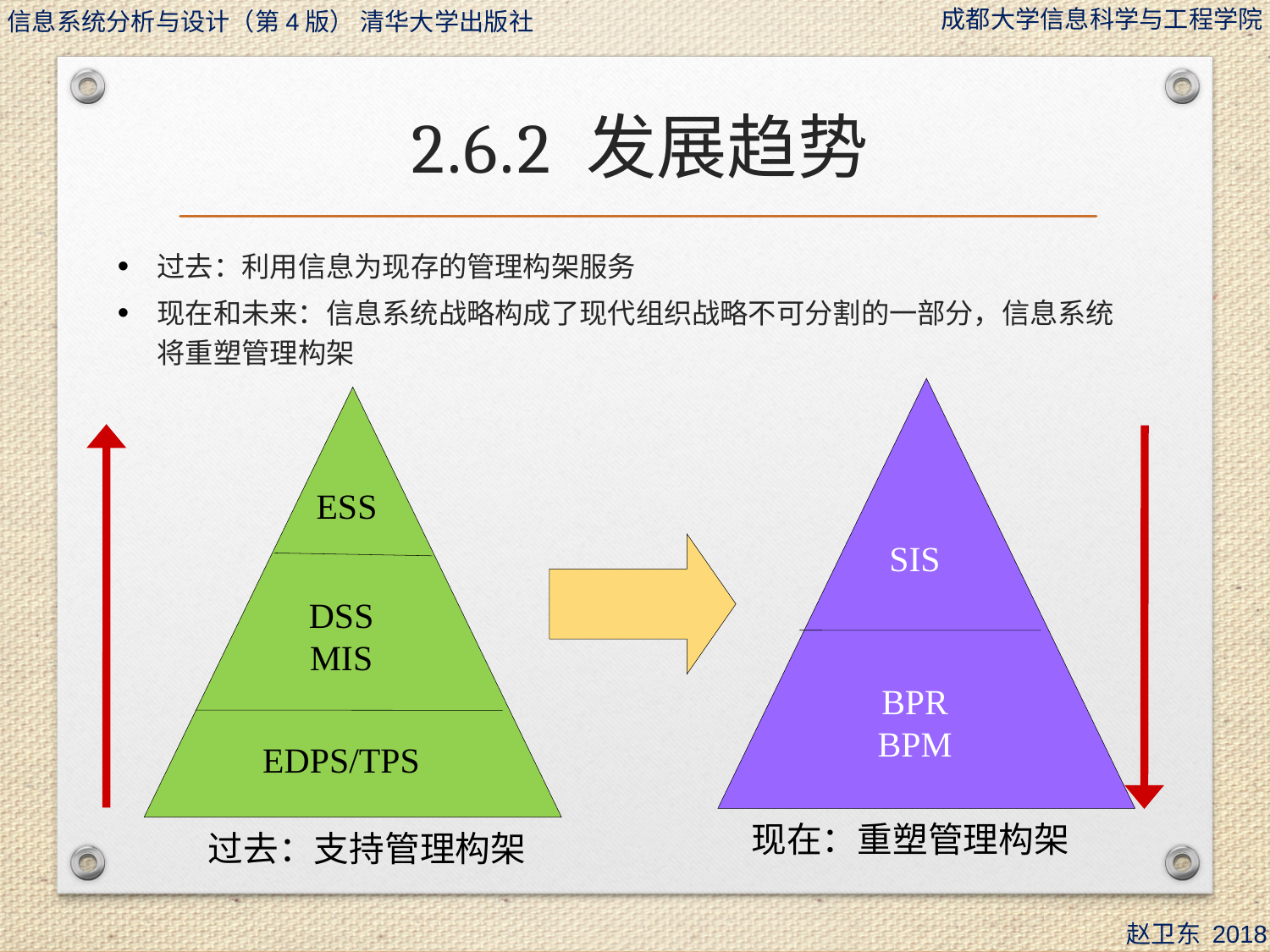

# 2.6.2 发展趋势
过去：利用信息为现存的管理构架服务
现在和未来：信息系统战略构成了现代组织战略不可分割的一部分，信息系统将重塑管理构架

ESS

SIS

DSS
MIS

BPR
BPM

EDPS/TPS
现在：重塑管理构架
过去：支持管理构架